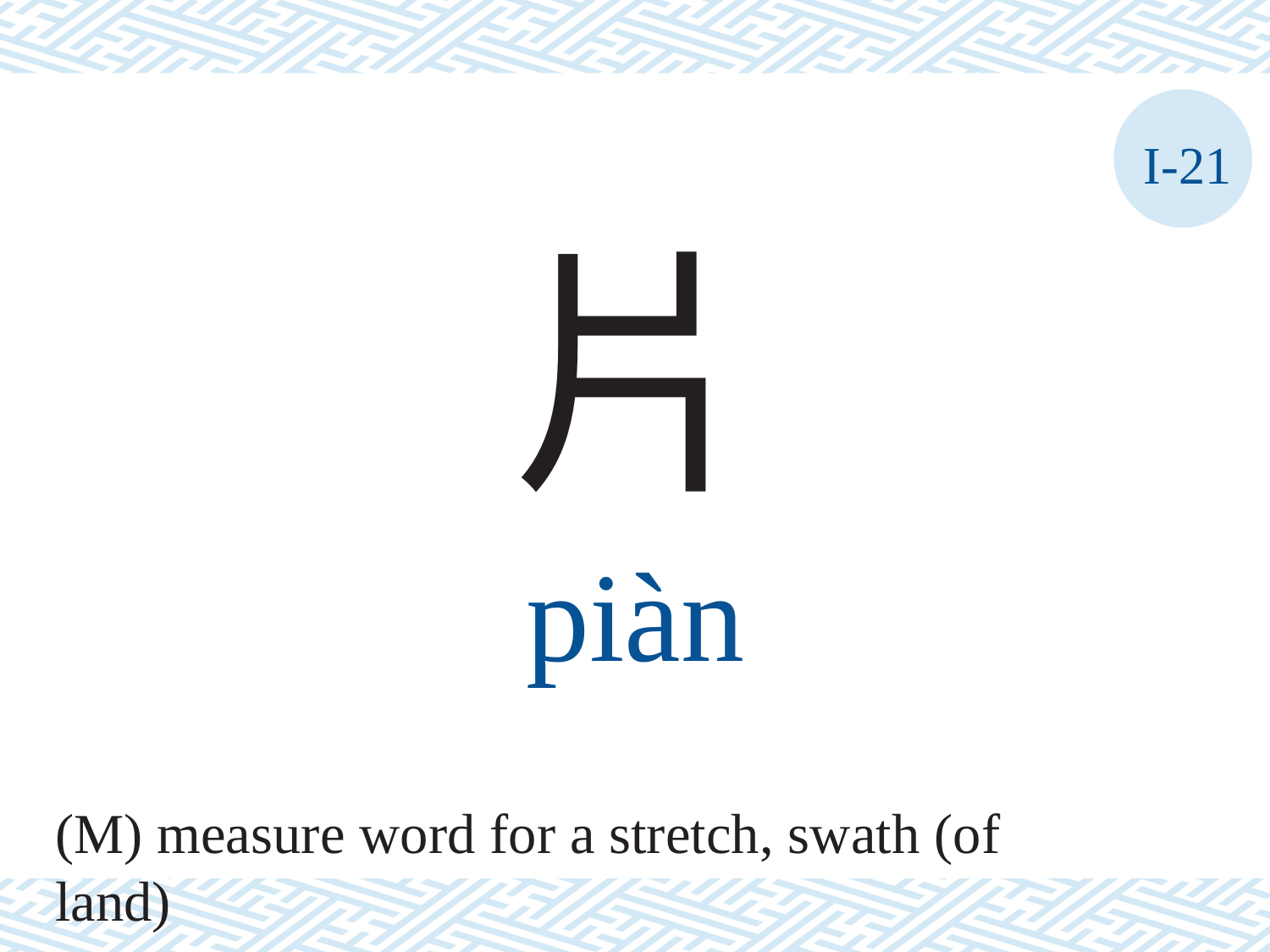

I-21
片
piàn
(M) measure word for a stretch, swath (of land)